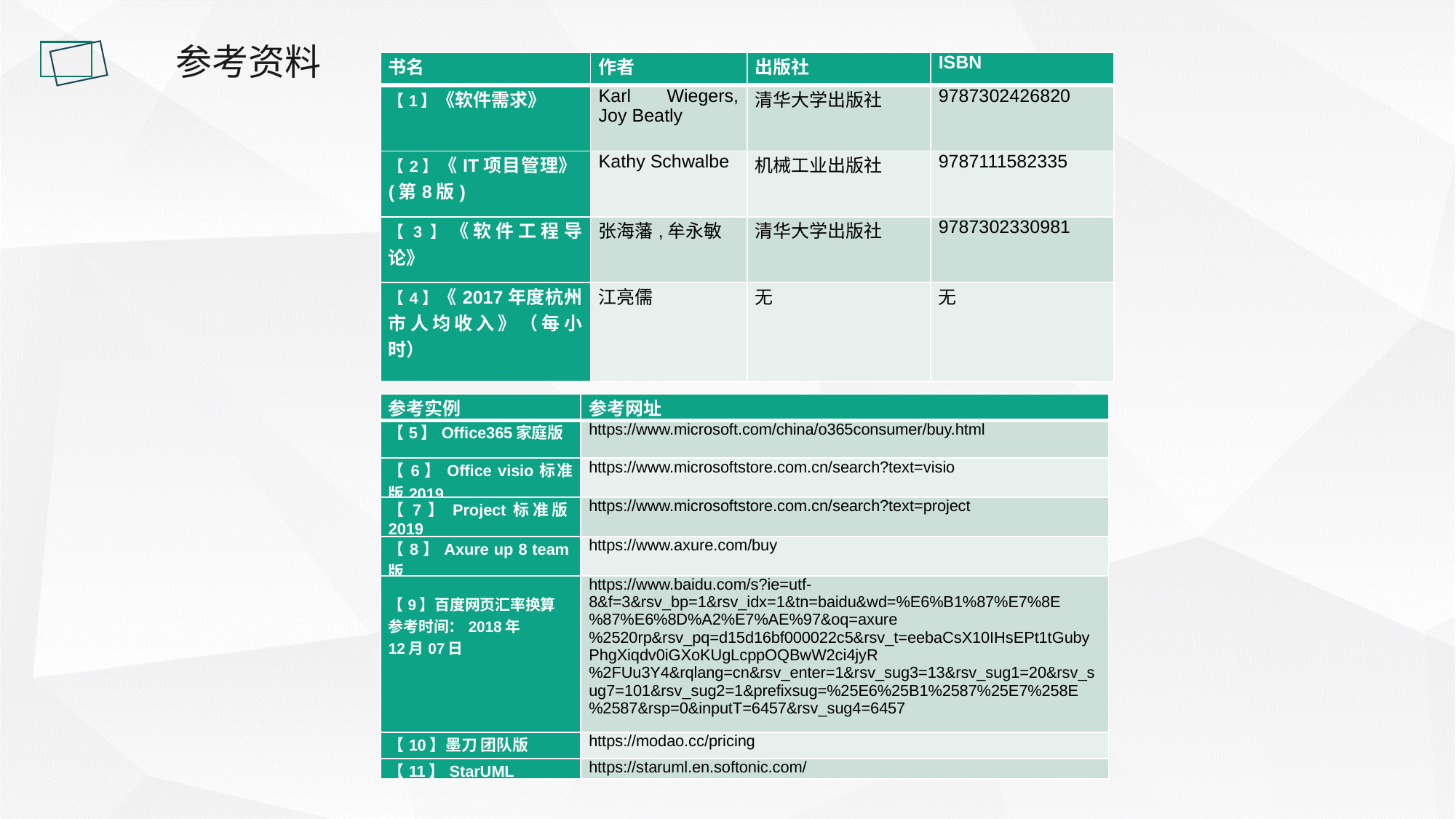

参考资料

| 书名 | 作者 | 出版社 | ISBN |
| --- | --- | --- | --- |
| 【1】《软件需求》 | Karl Wiegers, Joy Beatly | 清华大学出版社 | 9787302426820 |
| 【2】《IT项目管理》(第8版) | Kathy Schwalbe | 机械工业出版社 | 9787111582335 |
| 【3】《软件工程导论》 | 张海藩,牟永敏 | 清华大学出版社 | 9787302330981 |
| 【4】《2017年度杭州市人均收入》（每小时） | 江亮儒 | 无 | 无 |
| 参考实例 | 参考网址 |
| --- | --- |
| 【5】Office365家庭版 | https://www.microsoft.com/china/o365consumer/buy.html |
| 【6】Office visio标准版2019 | https://www.microsoftstore.com.cn/search?text=visio |
| 【7】Project标准版2019 | https://www.microsoftstore.com.cn/search?text=project |
| 【8】Axure up 8 team版 | https://www.axure.com/buy |
| 【9】百度网页汇率换算 参考时间：2018年 12月07日 | https://www.baidu.com/s?ie=utf-8&f=3&rsv\_bp=1&rsv\_idx=1&tn=baidu&wd=%E6%B1%87%E7%8E%87%E6%8D%A2%E7%AE%97&oq=axure%2520rp&rsv\_pq=d15d16bf000022c5&rsv\_t=eebaCsX10IHsEPt1tGubyPhgXiqdv0iGXoKUgLcppOQBwW2ci4jyR%2FUu3Y4&rqlang=cn&rsv\_enter=1&rsv\_sug3=13&rsv\_sug1=20&rsv\_sug7=101&rsv\_sug2=1&prefixsug=%25E6%25B1%2587%25E7%258E%2587&rsp=0&inputT=6457&rsv\_sug4=6457 |
| 【10】墨刀 团队版 | https://modao.cc/pricing |
| 【11】StarUML | https://staruml.en.softonic.com/ |